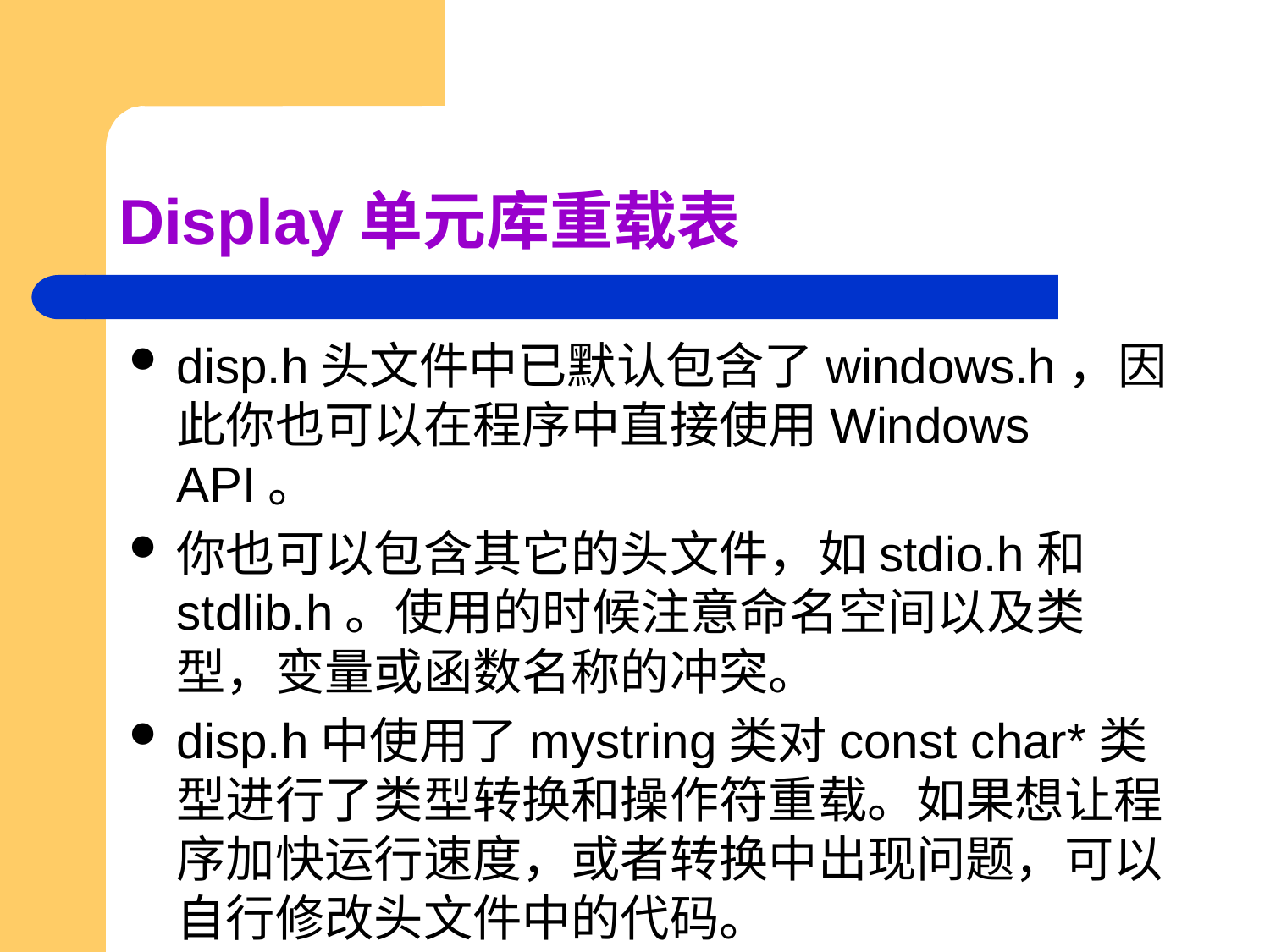

# Display单元库重载表
disp.h头文件中已默认包含了windows.h，因此你也可以在程序中直接使用Windows API。
你也可以包含其它的头文件，如stdio.h和stdlib.h。使用的时候注意命名空间以及类型，变量或函数名称的冲突。
disp.h中使用了mystring类对const char*类型进行了类型转换和操作符重载。如果想让程序加快运行速度，或者转换中出现问题，可以自行修改头文件中的代码。